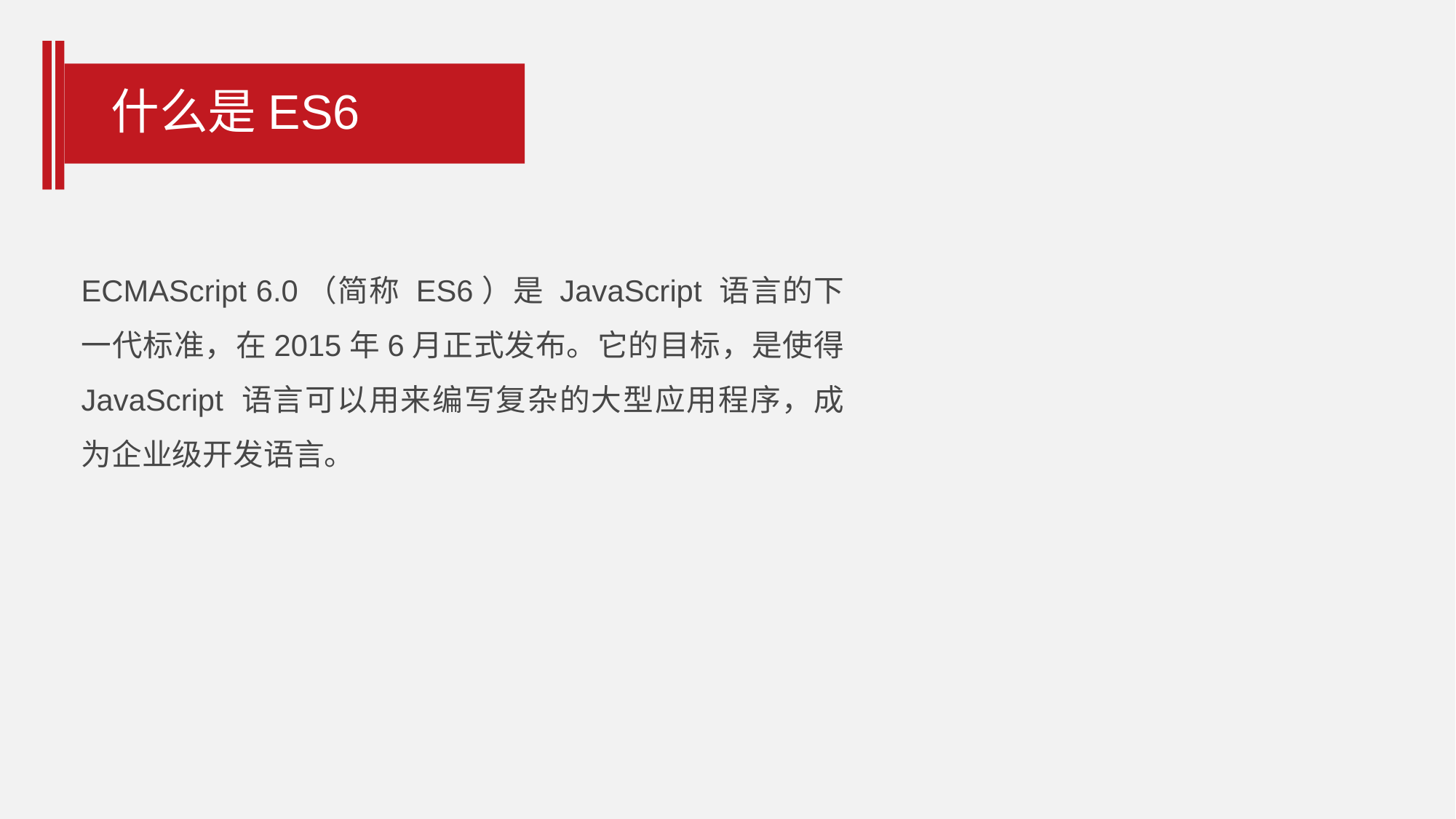

# 什么是ES6
ECMAScript 6.0（简称 ES6）是 JavaScript 语言的下一代标准，在2015年6月正式发布。它的目标，是使得 JavaScript 语言可以用来编写复杂的大型应用程序，成为企业级开发语言。